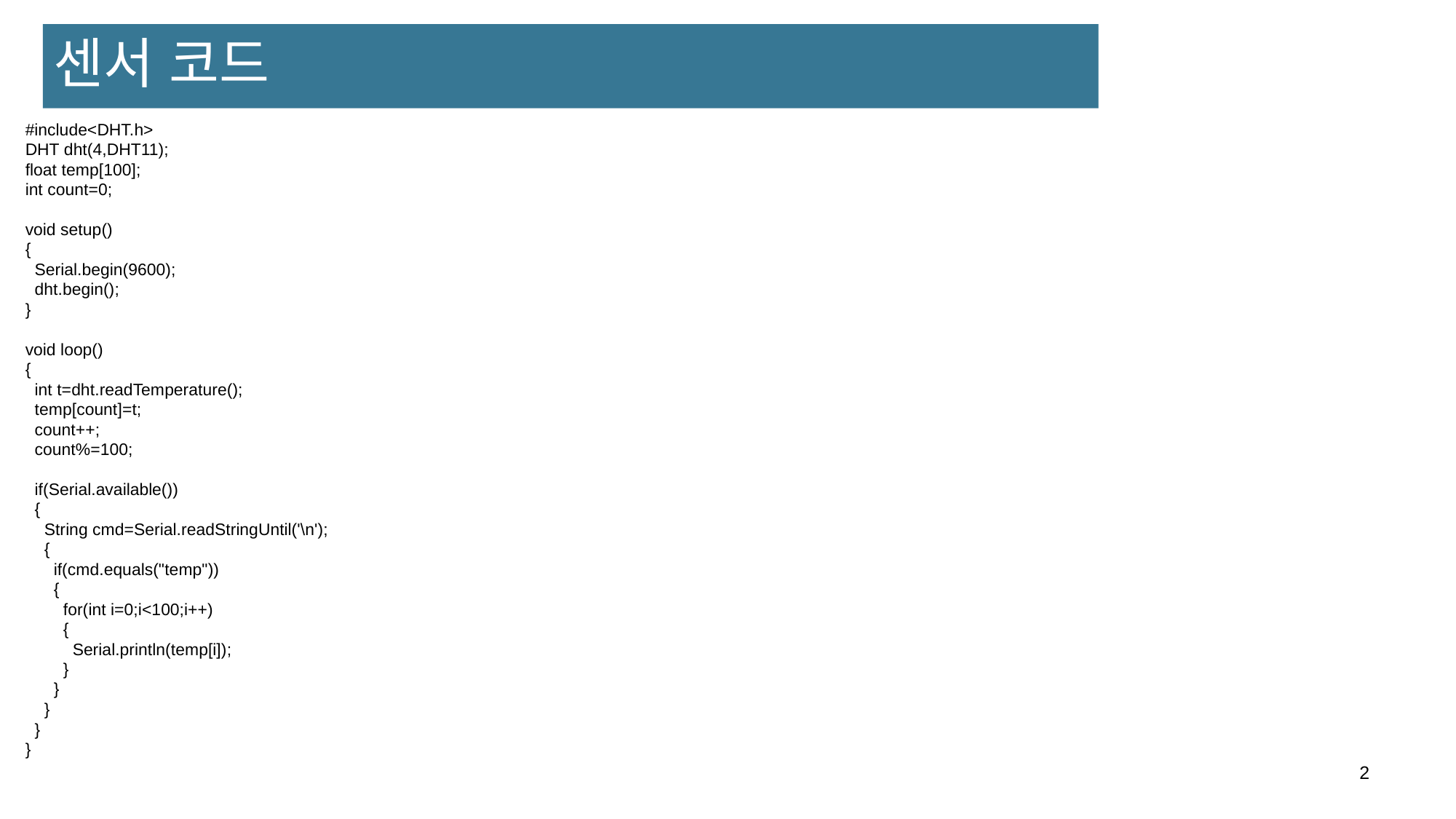

센서 코드
#include<DHT.h>
DHT dht(4,DHT11);
float temp[100];
int count=0;

void setup()
{
  Serial.begin(9600);
  dht.begin();
}

void loop()
{
  int t=dht.readTemperature();
  temp[count]=t;
  count++;
  count%=100;

  if(Serial.available())
  {
    String cmd=Serial.readStringUntil('\n');
    {
      if(cmd.equals("temp"))
      {
        for(int i=0;i<100;i++)
        {
          Serial.println(temp[i]);
        }
      }
    }
  }
}